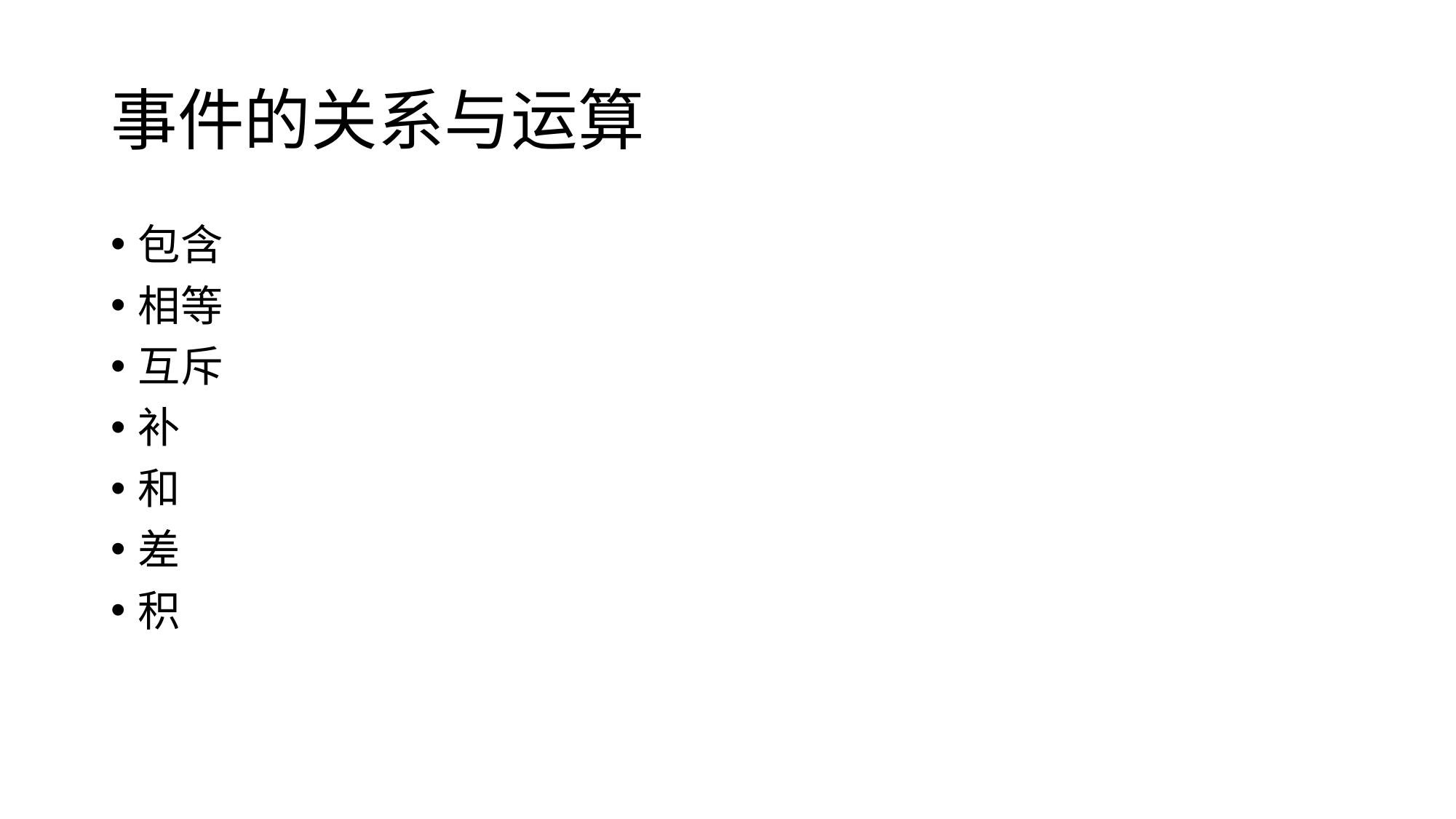

# 事件的关系与运算
包含
相等
互斥
补
和
差
积